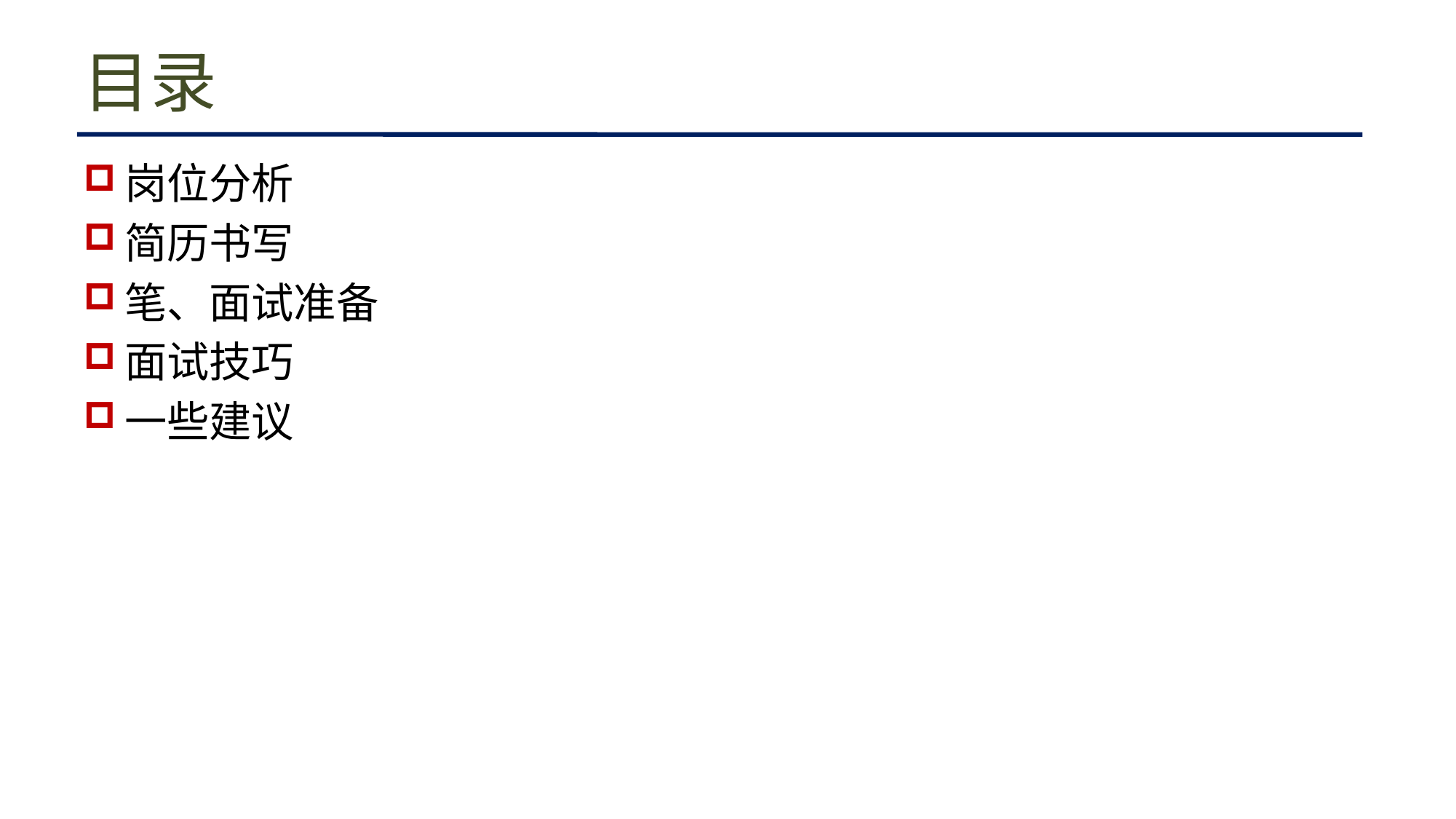

# 目录
岗位分析
简历书写
笔、面试准备
面试技巧
一些建议